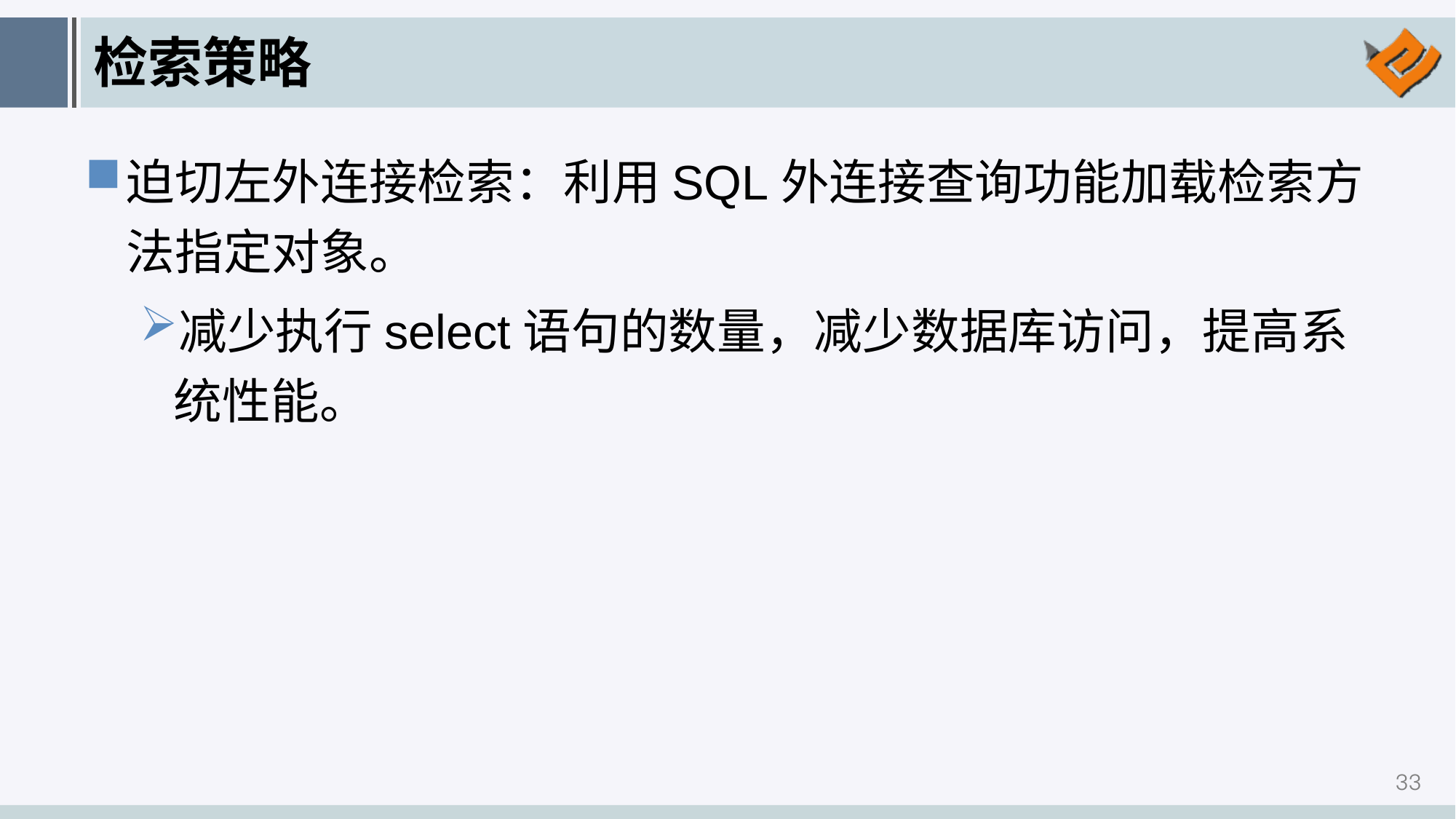

# 检索策略
迫切左外连接检索：利用SQL外连接查询功能加载检索方法指定对象。
减少执行select语句的数量，减少数据库访问，提高系统性能。